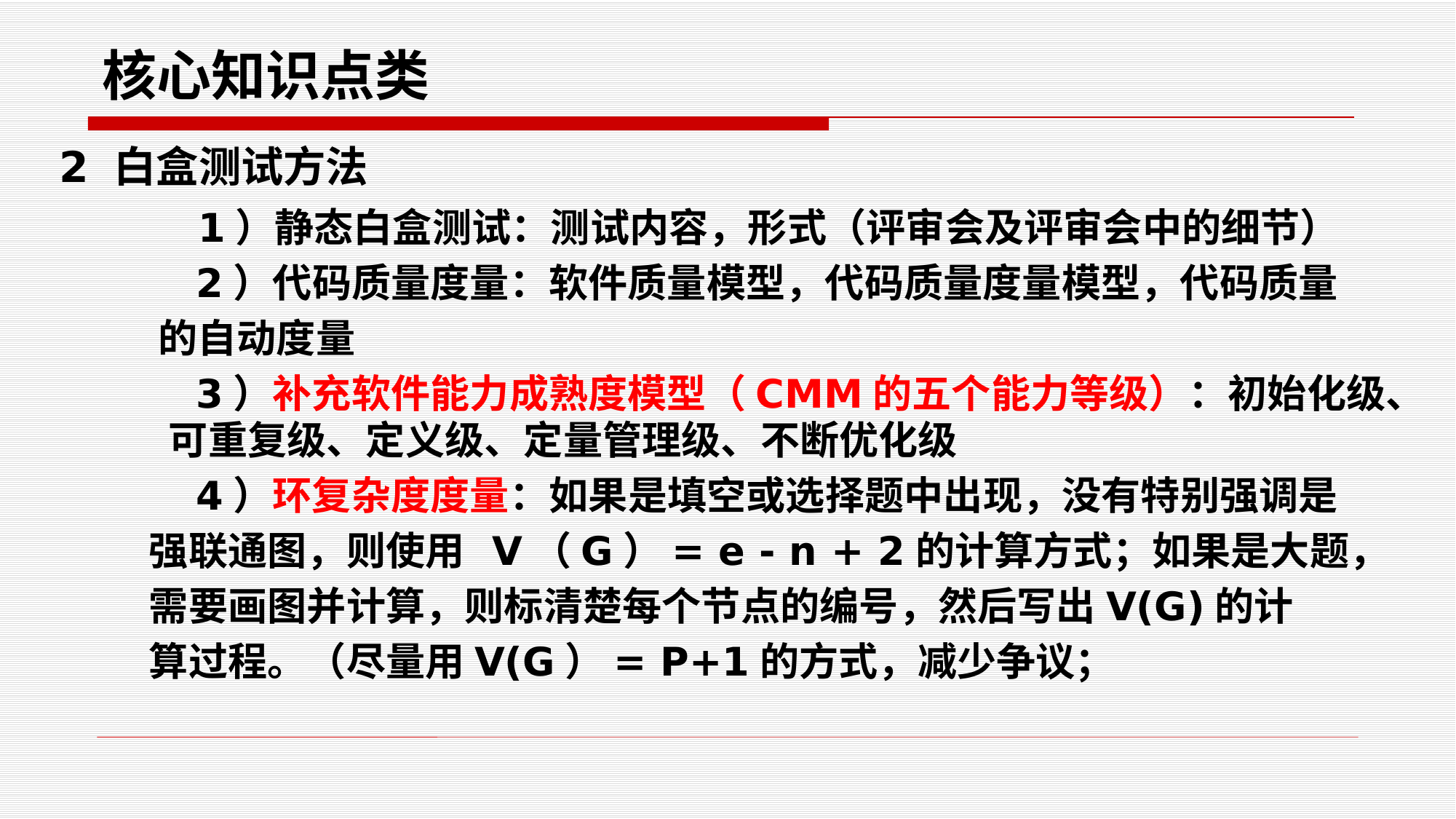

# 核心知识点类
2 白盒测试方法
	  1）静态白盒测试：测试内容，形式（评审会及评审会中的细节）
	  2）代码质量度量：软件质量模型，代码质量度量模型，代码质量
          的自动度量
	  3）补充软件能力成熟度模型（CMM的五个能力等级）：初始化级、	可重复级、定义级、定量管理级、不断优化级
	  4）环复杂度度量：如果是填空或选择题中出现，没有特别强调是
         强联通图，则使用  V（G）= e - n + 2的计算方式；如果是大题，
         需要画图并计算，则标清楚每个节点的编号，然后写出V(G)的计
         算过程。（尽量用V(G）= P+1的方式，减少争议；